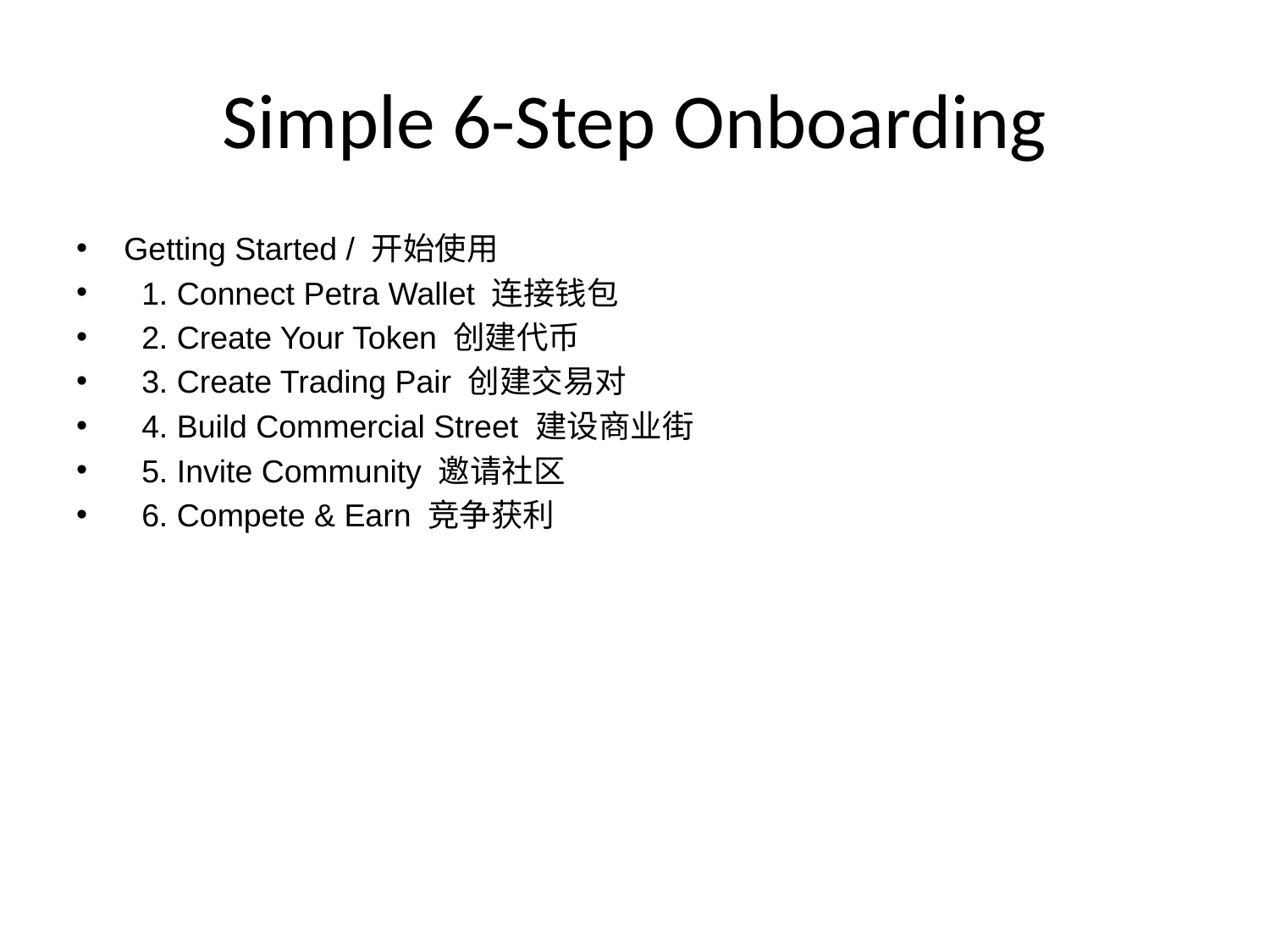

# Simple 6-Step Onboarding
Getting Started / 开始使用
  1. Connect Petra Wallet 连接钱包
  2. Create Your Token 创建代币
  3. Create Trading Pair 创建交易对
  4. Build Commercial Street 建设商业街
  5. Invite Community 邀请社区
  6. Compete & Earn 竞争获利